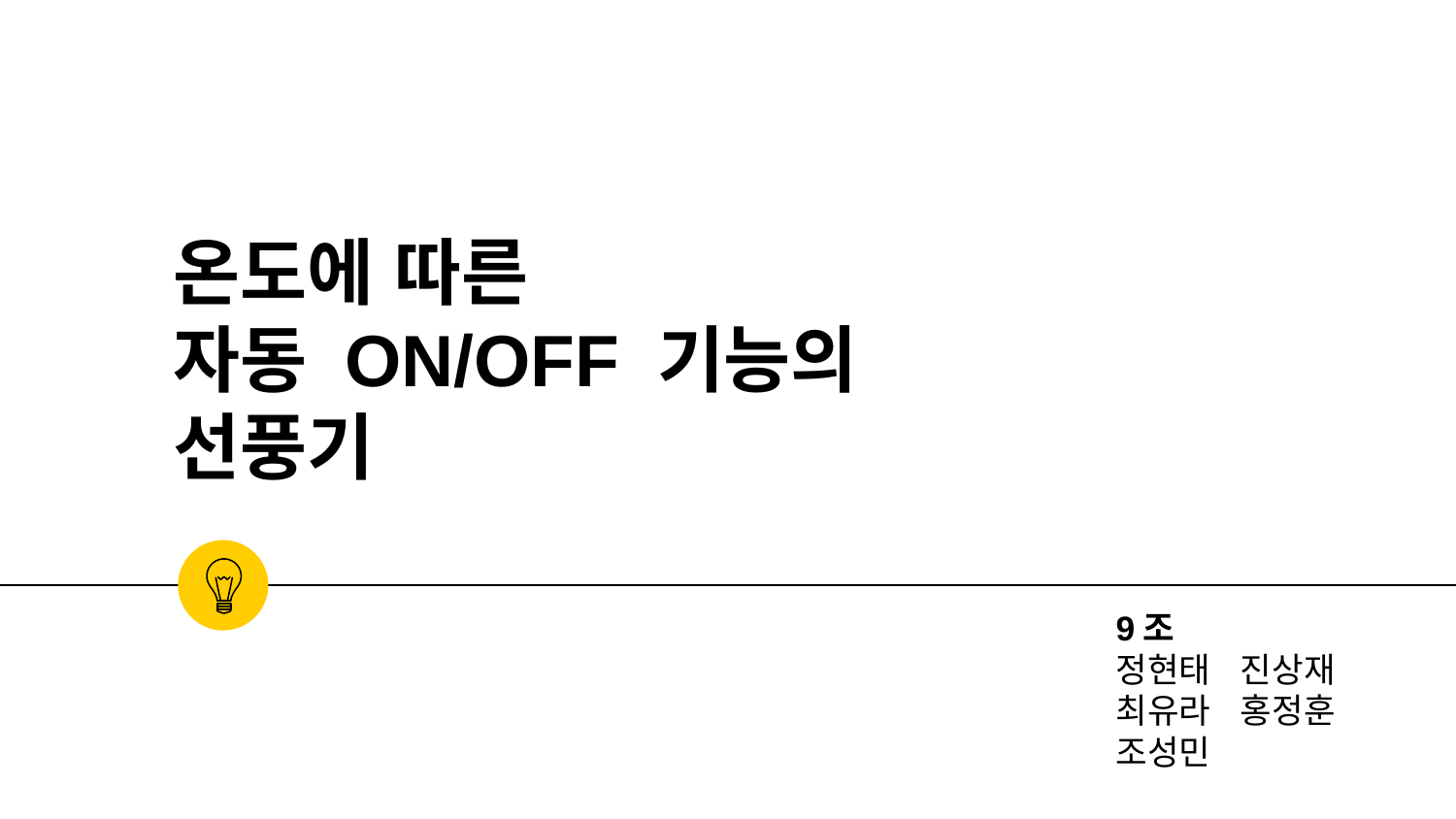

# 온도에 따른 자동 ON/OFF 기능의 선풍기

9조
정현태   진상재
최유라   홍정훈
조성민